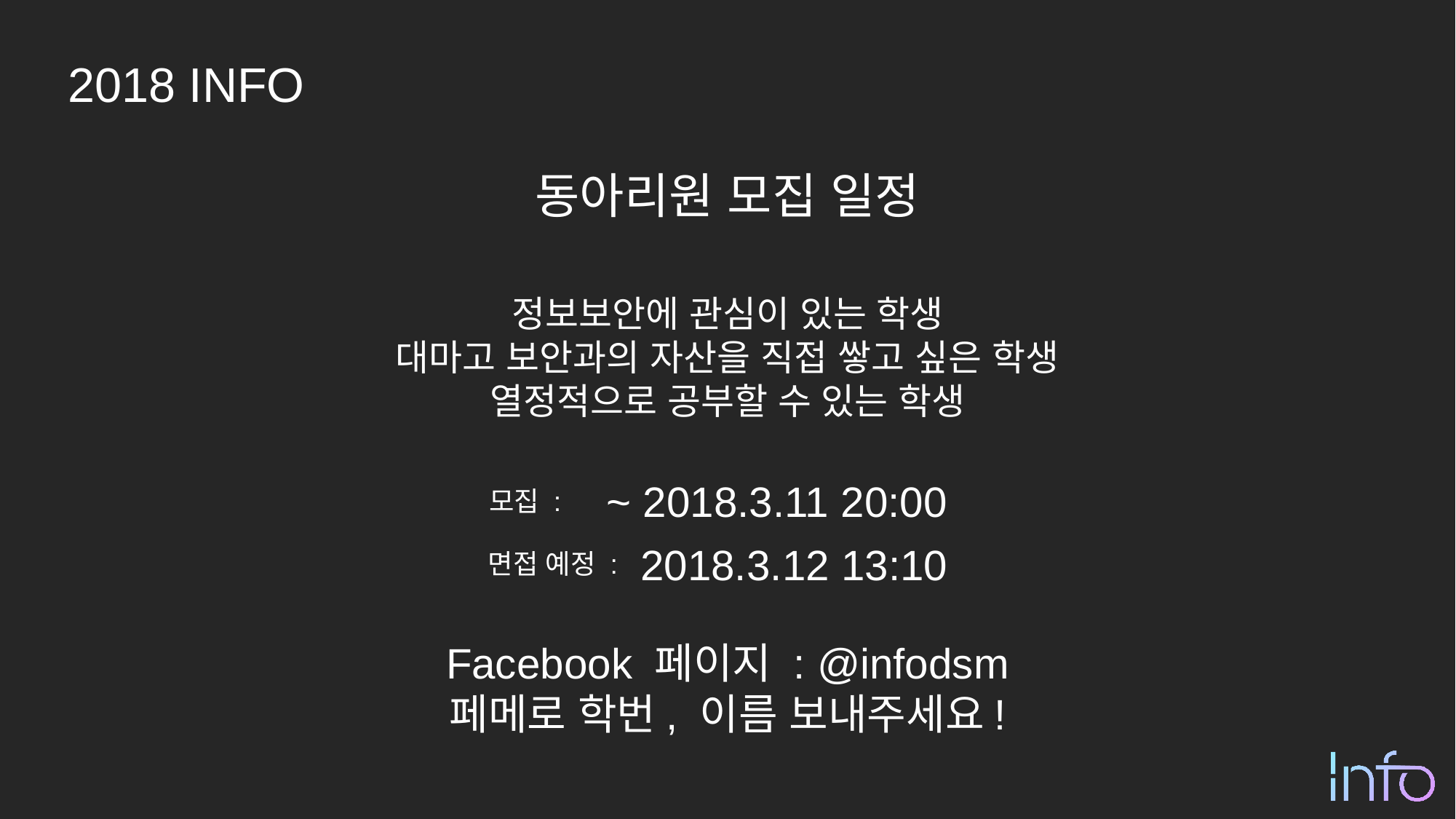

2018 INFO
동아리원 모집 일정
정보보안에 관심이 있는 학생
대마고 보안과의 자산을 직접 쌓고 싶은 학생
열정적으로 공부할 수 있는 학생
~ 2018.3.11 20:00
모집 :
2018.3.12 13:10
면접 예정 :
Facebook 페이지 : @infodsm
페메로 학번, 이름 보내주세요!